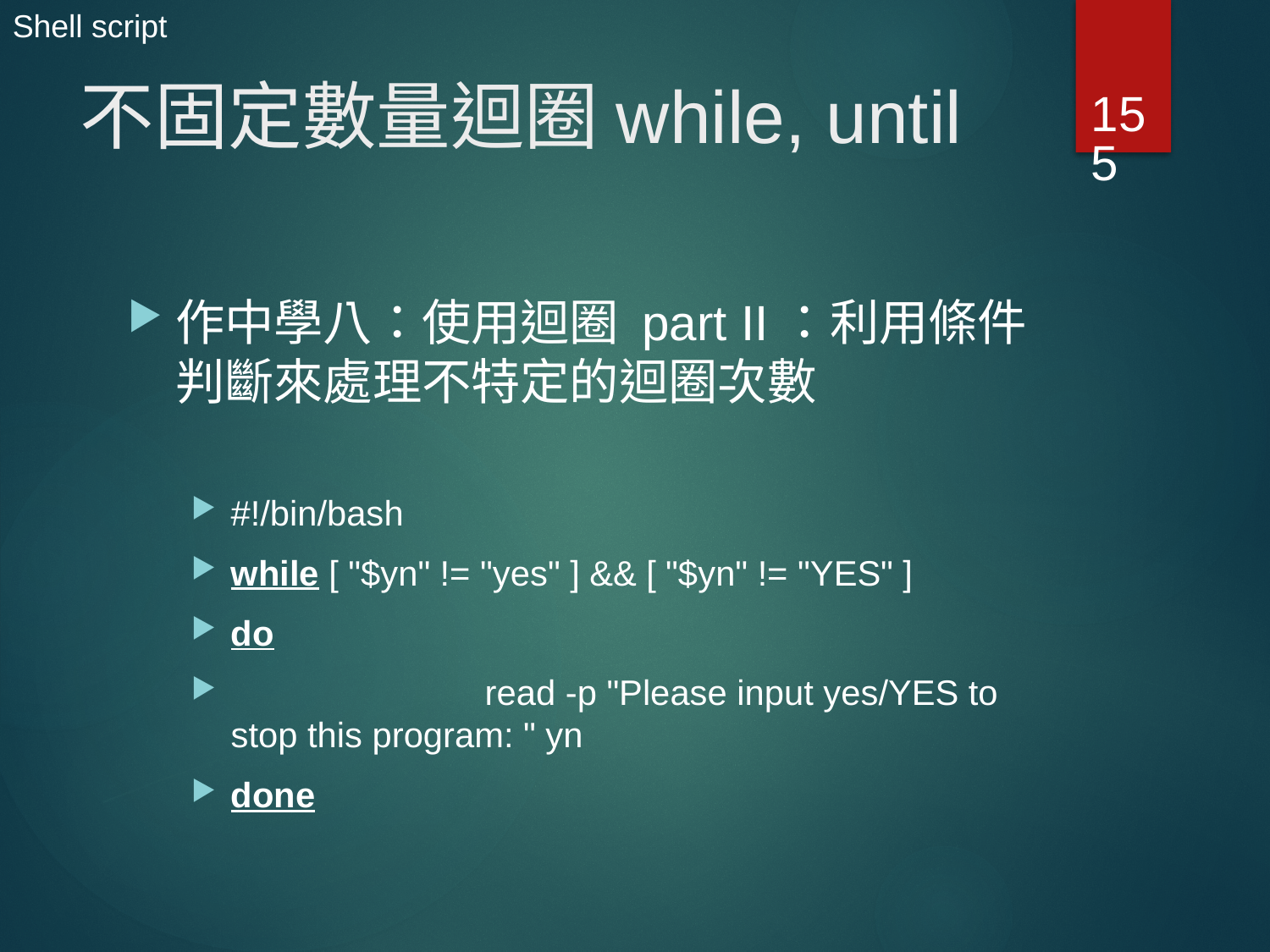

Shell script
155
# 不固定數量迴圈while, until
作中學八：使用迴圈 part II：利用條件判斷來處理不特定的迴圈次數

#!/bin/bash
while [ "$yn" != "yes" ] && [ "$yn" != "YES" ]
do
		read -p "Please input yes/YES to stop this program: " yn
done